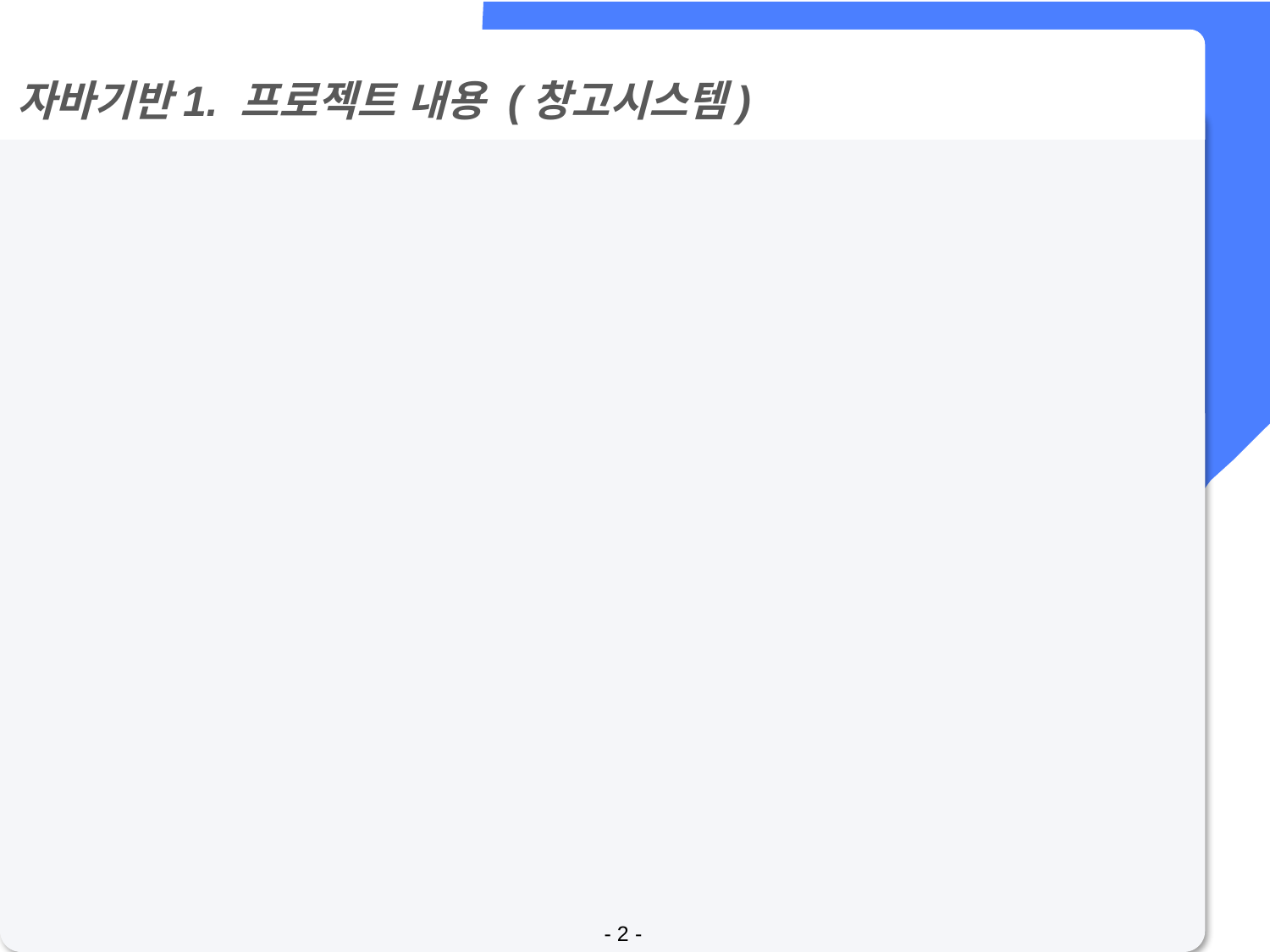

자바기반1. 프로젝트 내용 (창고시스템)

- 2 -